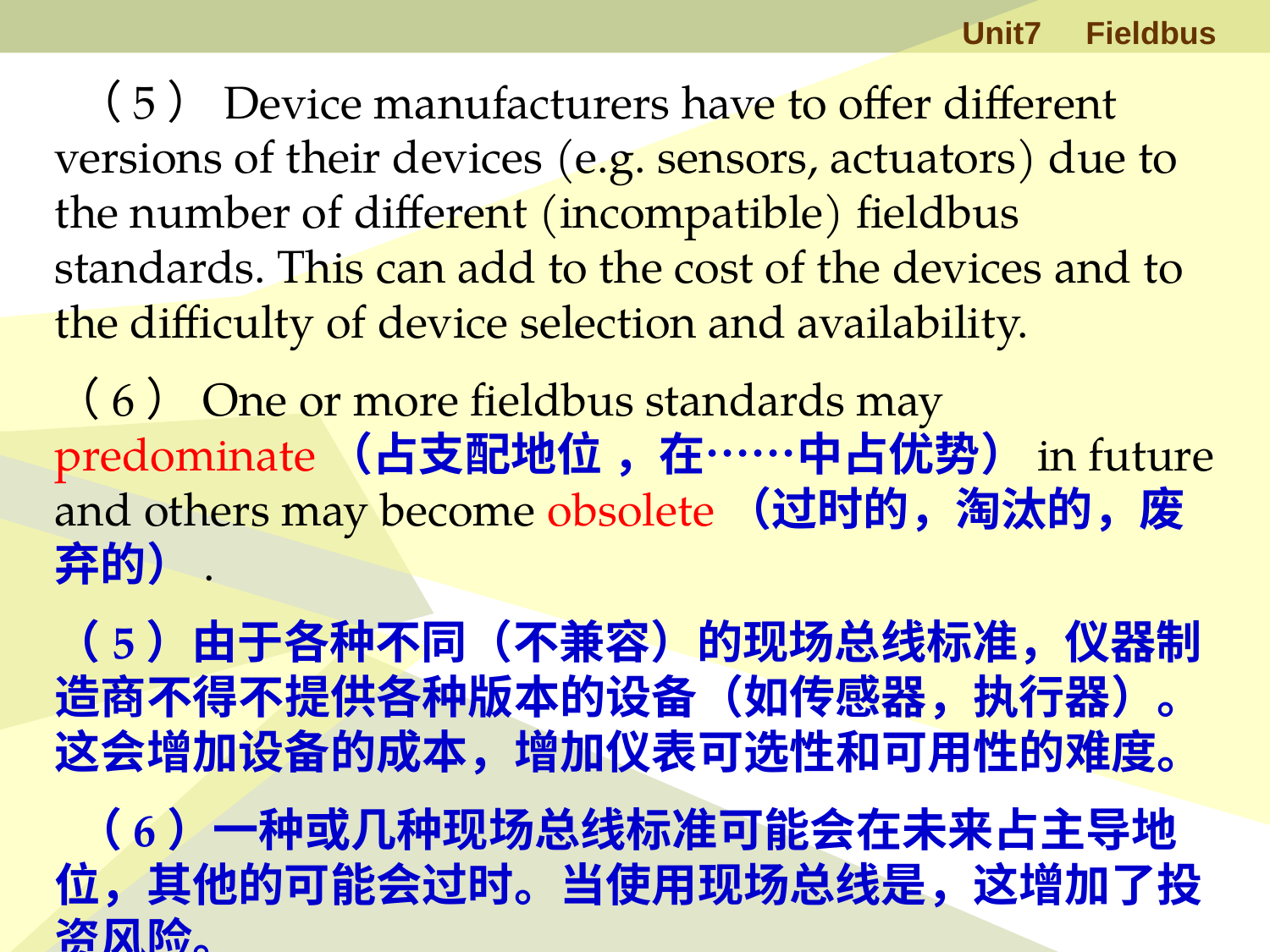

（5）Device manufacturers have to offer different versions of their devices (e.g. sensors, actuators) due to the number of different (incompatible) fieldbus standards. This can add to the cost of the devices and to the difficulty of device selection and availability.
（6）One or more fieldbus standards may predominate（占支配地位 ，在……中占优势）in future and others may become obsolete（过时的，淘汰的，废弃的）.
（5）由于各种不同（不兼容）的现场总线标准，仪器制造商不得不提供各种版本的设备（如传感器，执行器）。这会增加设备的成本，增加仪表可选性和可用性的难度。
 （6）一种或几种现场总线标准可能会在未来占主导地位，其他的可能会过时。当使用现场总线是，这增加了投资风险。